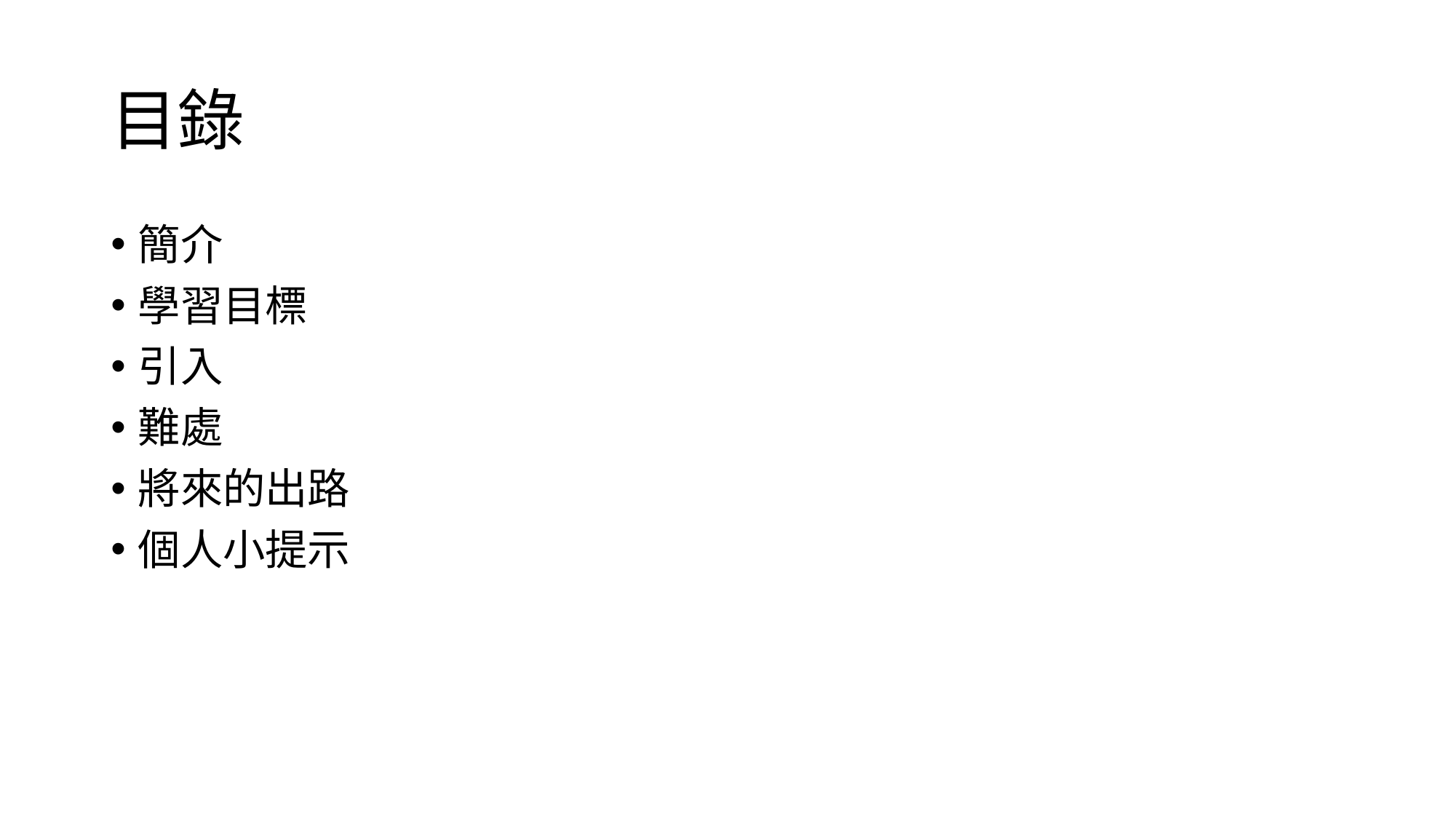

# 目錄
簡介
學習目標
引入
難處
將來的出路
個人小提示